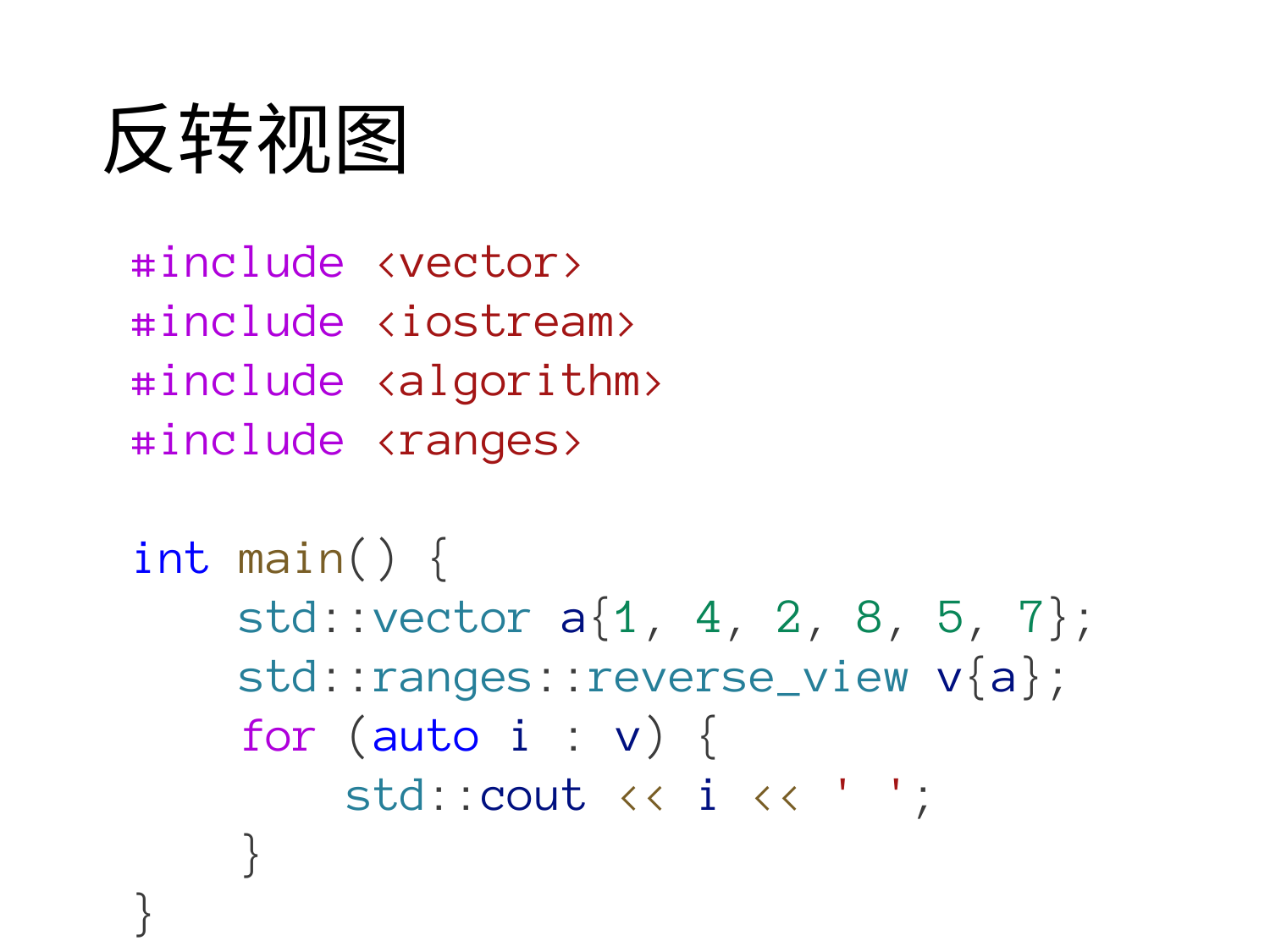

# 反转视图
#include <vector>
#include <iostream>
#include <algorithm>
#include <ranges>
int main() {
    std::vector a{1, 4, 2, 8, 5, 7};
    std::ranges::reverse_view v{a};
    for (auto i : v) {
        std::cout << i << ' ';
    }
}